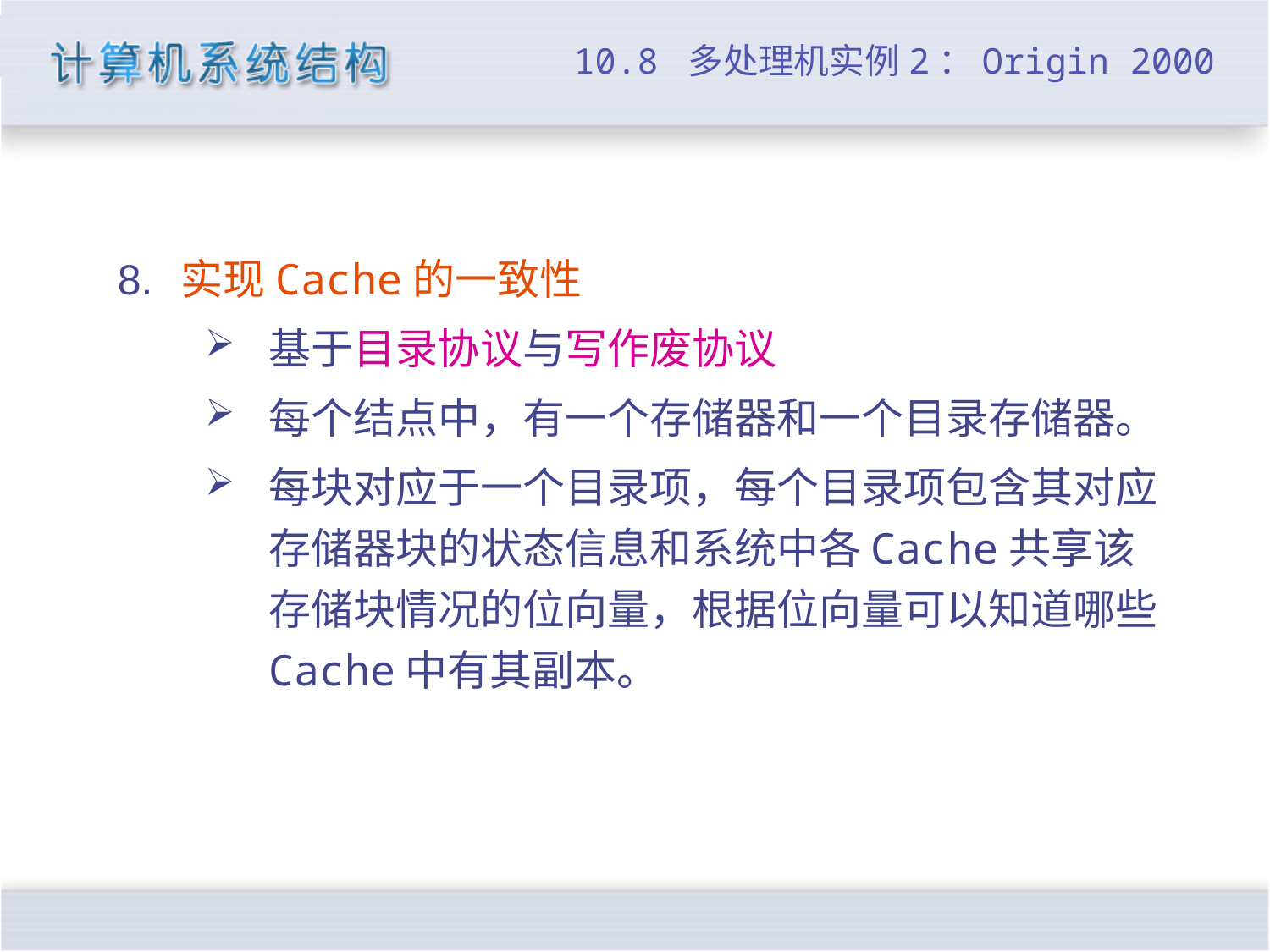

# 10.8 多处理机实例2：Origin 2000
实现Cache的一致性
基于目录协议与写作废协议
每个结点中，有一个存储器和一个目录存储器。
每块对应于一个目录项，每个目录项包含其对应存储器块的状态信息和系统中各Cache共享该存储块情况的位向量，根据位向量可以知道哪些Cache中有其副本。